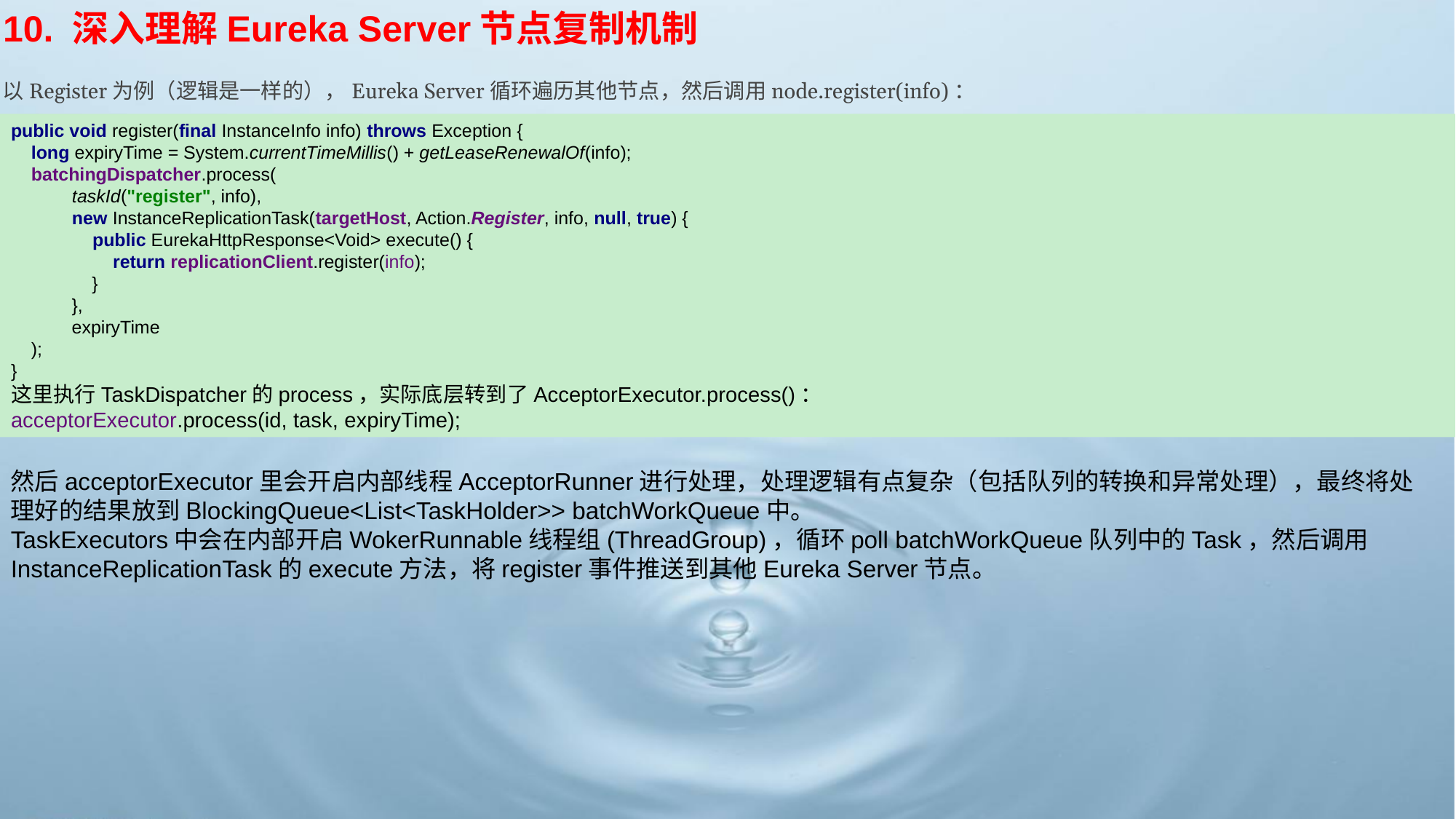

10. 深入理解Eureka Server节点复制机制
以Register为例（逻辑是一样的），Eureka Server循环遍历其他节点，然后调用node.register(info)：
public void register(final InstanceInfo info) throws Exception {
    long expiryTime = System.currentTimeMillis() + getLeaseRenewalOf(info);
    batchingDispatcher.process(
            taskId("register", info),
            new InstanceReplicationTask(targetHost, Action.Register, info, null, true) {
                public EurekaHttpResponse<Void> execute() {
                    return replicationClient.register(info);
                }
            },
            expiryTime
    );
}
这里执行TaskDispatcher的process，实际底层转到了AcceptorExecutor.process()：
acceptorExecutor.process(id, task, expiryTime);
然后acceptorExecutor里会开启内部线程AcceptorRunner进行处理，处理逻辑有点复杂（包括队列的转换和异常处理），最终将处理好的结果放到BlockingQueue<List<TaskHolder>> batchWorkQueue中。
TaskExecutors中会在内部开启WokerRunnable线程组(ThreadGroup)，循环poll batchWorkQueue队列中的Task，然后调用InstanceReplicationTask的execute方法，将register事件推送到其他Eureka Server节点。